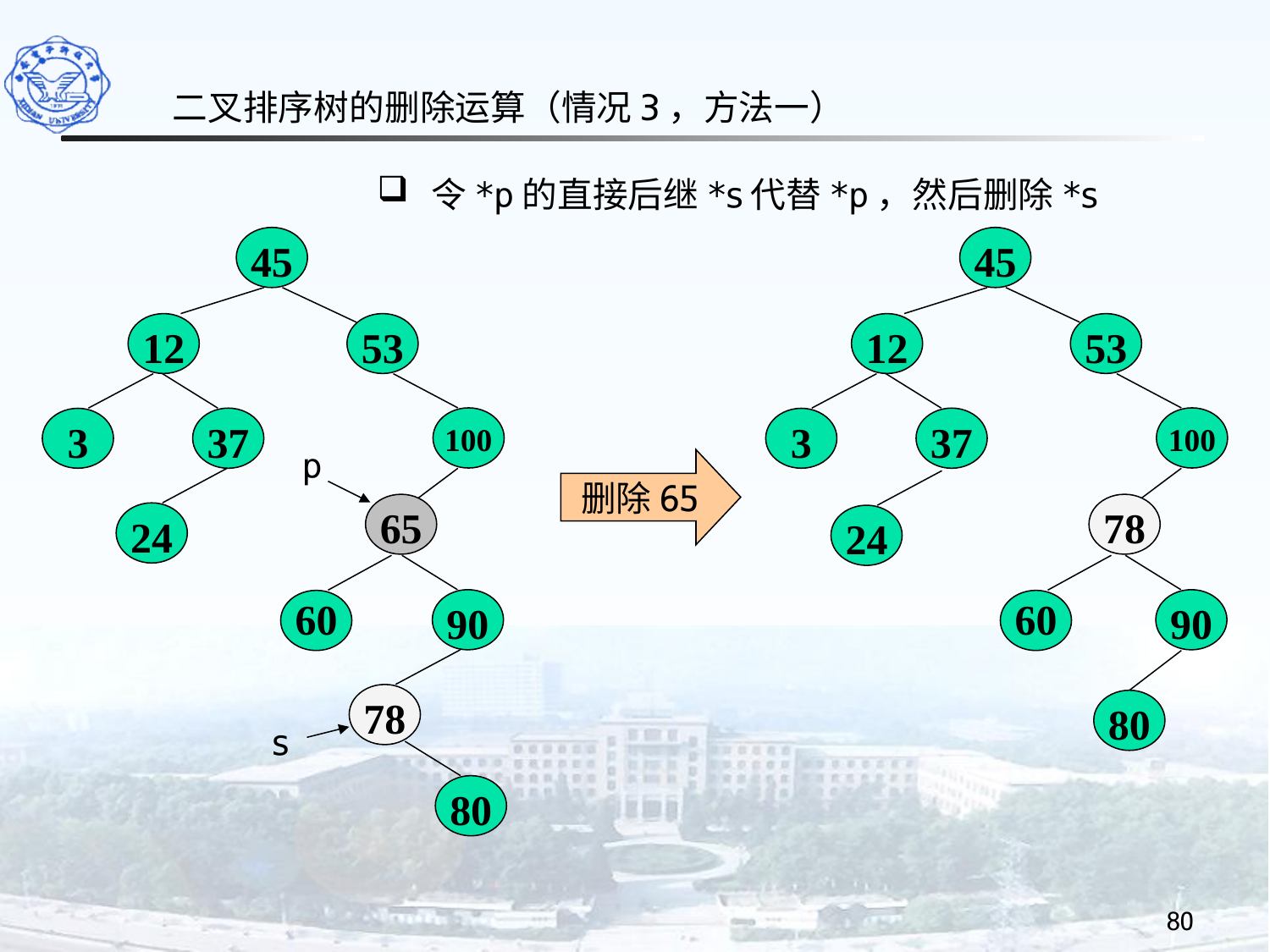

二叉排序树的删除运算（情况3，方法一）
令*p的直接后继*s代替*p，然后删除*s
45
45

12
53

100
37
3

78
24

90
60

12
53

100
37
3
p
删除65

65
24

90
60

78
80
s

80
80